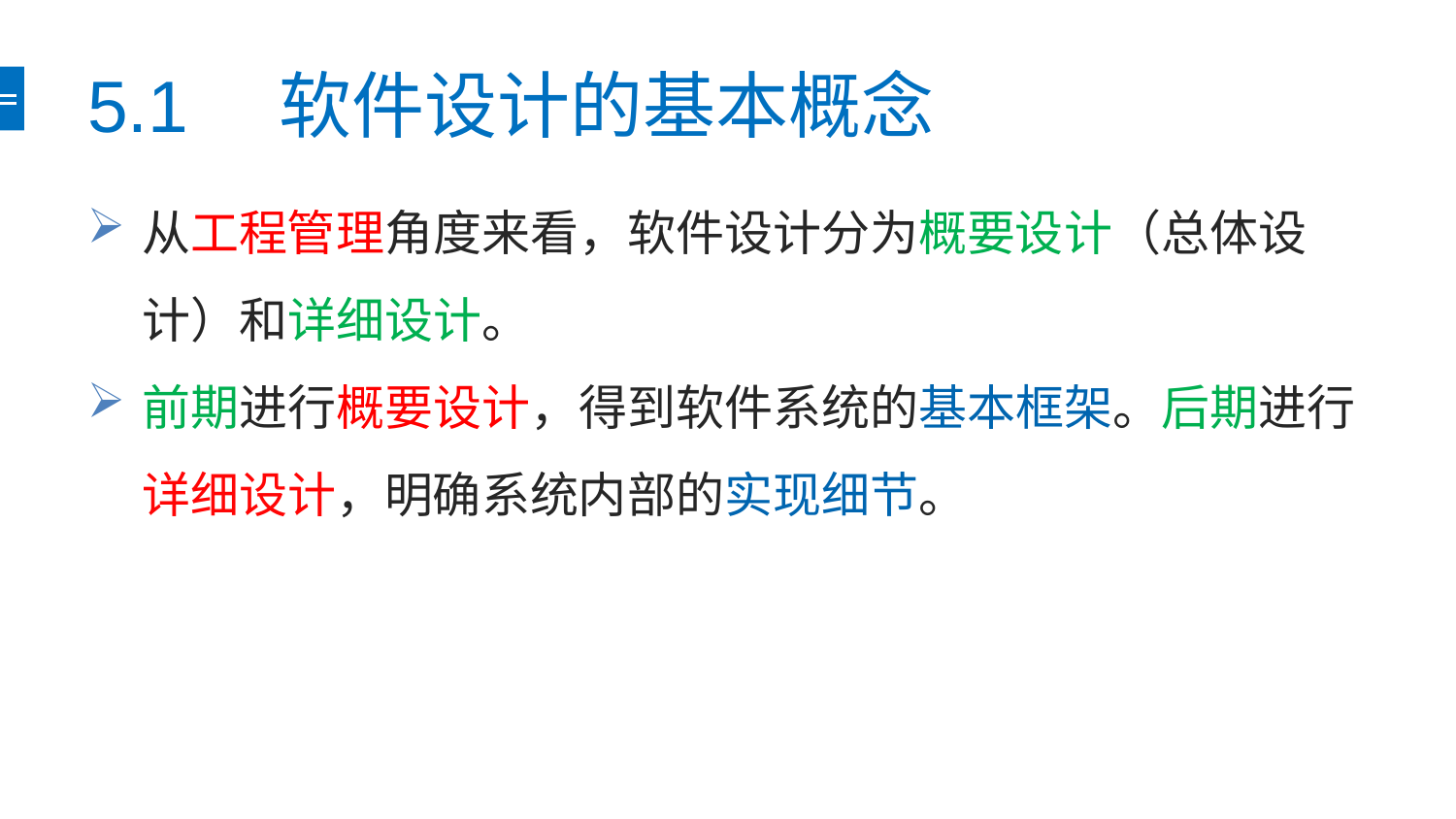

# 5.1　软件设计的基本概念
从工程管理角度来看，软件设计分为概要设计（总体设计）和详细设计。
前期进行概要设计，得到软件系统的基本框架。后期进行详细设计，明确系统内部的实现细节。